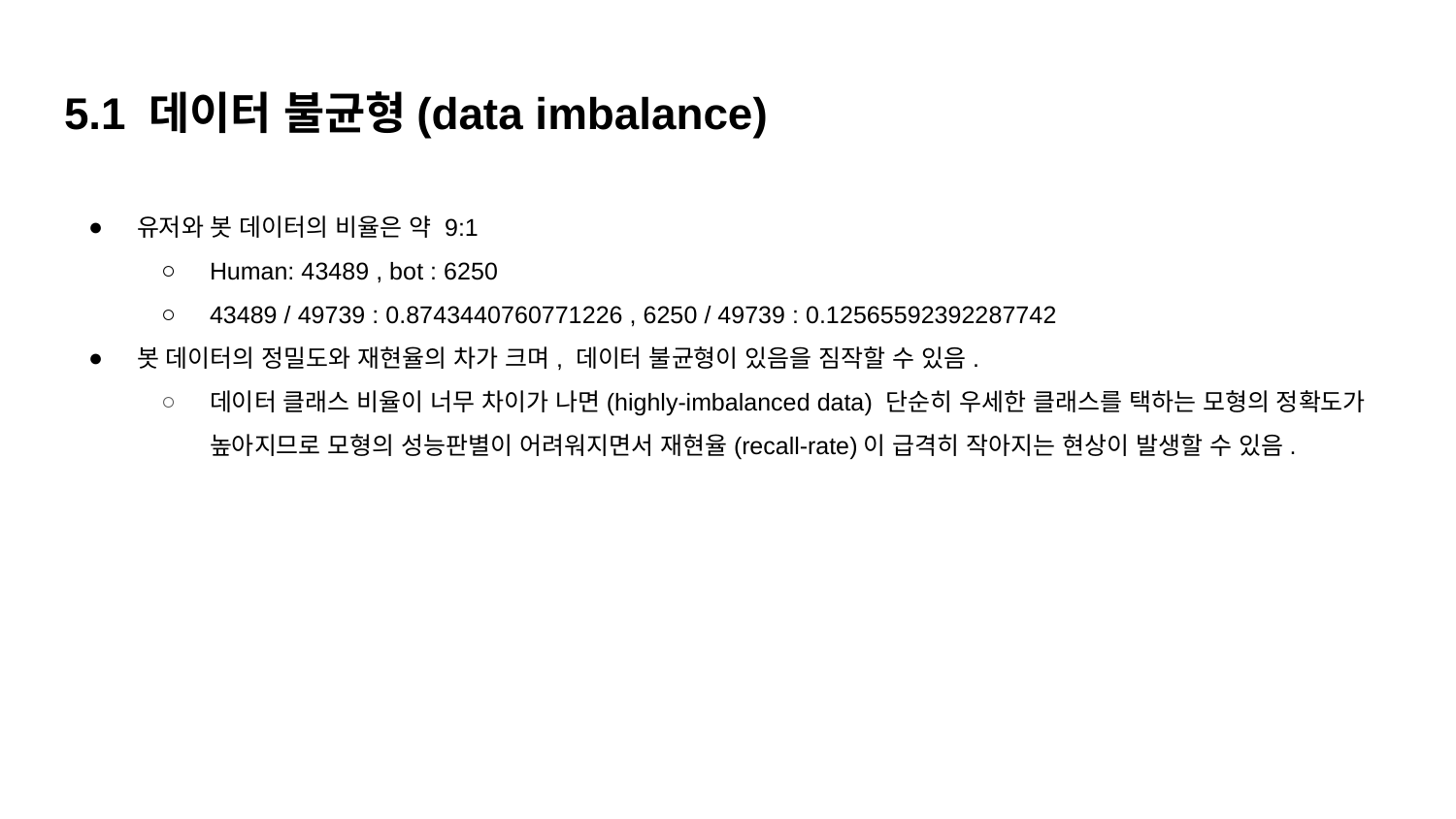

# 5.1 데이터 불균형(data imbalance)
유저와 봇 데이터의 비율은 약 9:1
Human: 43489 , bot : 6250
43489 / 49739 : 0.8743440760771226 , 6250 / 49739 : 0.12565592392287742
봇 데이터의 정밀도와 재현율의 차가 크며, 데이터 불균형이 있음을 짐작할 수 있음.
데이터 클래스 비율이 너무 차이가 나면(highly-imbalanced data) 단순히 우세한 클래스를 택하는 모형의 정확도가 높아지므로 모형의 성능판별이 어려워지면서 재현율(recall-rate)이 급격히 작아지는 현상이 발생할 수 있음.